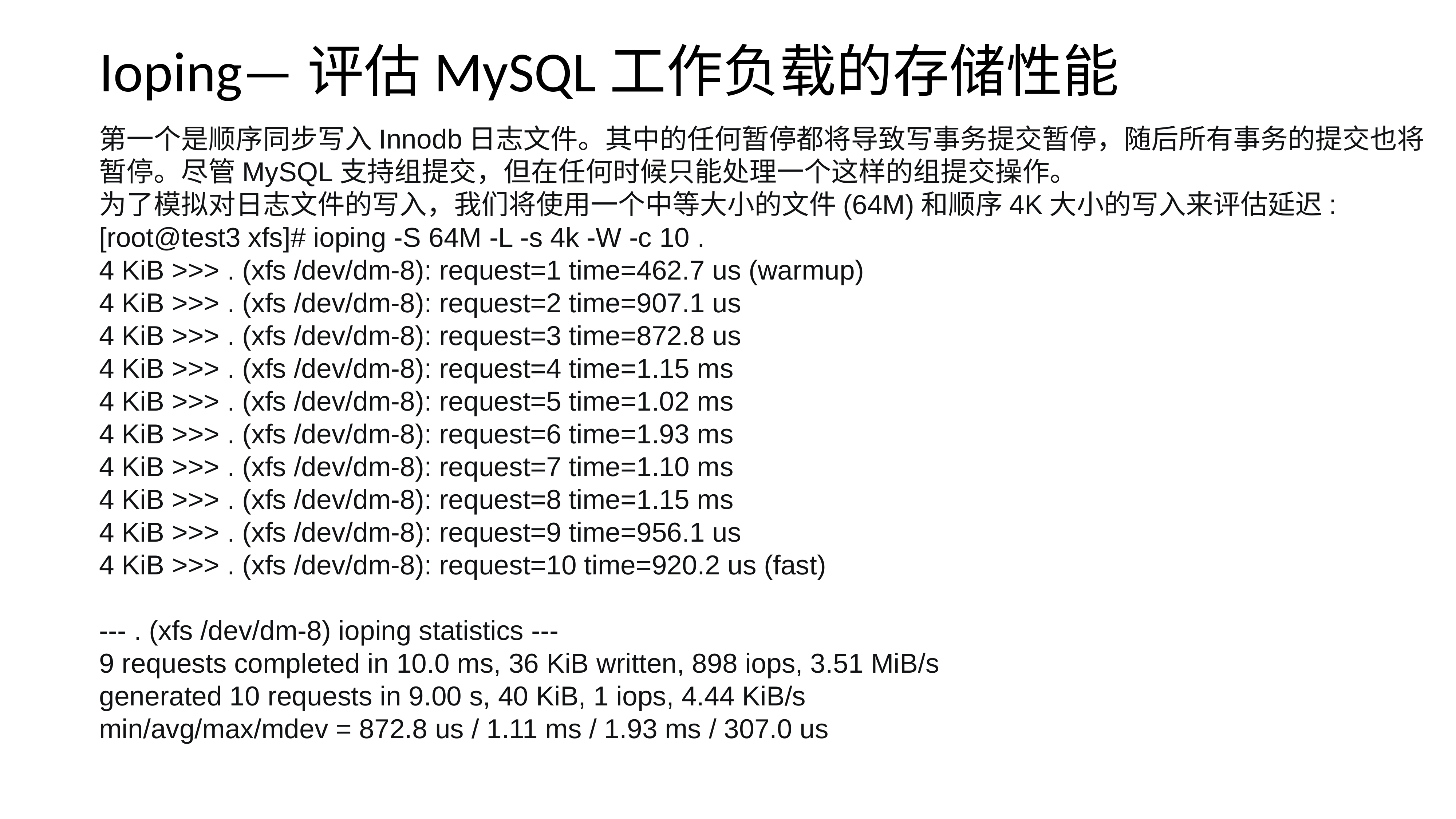

Ioping—评估MySQL工作负载的存储性能
第一个是顺序同步写入Innodb日志文件。其中的任何暂停都将导致写事务提交暂停，随后所有事务的提交也将暂停。尽管MySQL支持组提交，但在任何时候只能处理一个这样的组提交操作。
为了模拟对日志文件的写入，我们将使用一个中等大小的文件(64M)和顺序4K大小的写入来评估延迟:
[root@test3 xfs]# ioping -S 64M -L -s 4k -W -c 10 .
4 KiB >>> . (xfs /dev/dm-8): request=1 time=462.7 us (warmup)
4 KiB >>> . (xfs /dev/dm-8): request=2 time=907.1 us
4 KiB >>> . (xfs /dev/dm-8): request=3 time=872.8 us
4 KiB >>> . (xfs /dev/dm-8): request=4 time=1.15 ms
4 KiB >>> . (xfs /dev/dm-8): request=5 time=1.02 ms
4 KiB >>> . (xfs /dev/dm-8): request=6 time=1.93 ms
4 KiB >>> . (xfs /dev/dm-8): request=7 time=1.10 ms
4 KiB >>> . (xfs /dev/dm-8): request=8 time=1.15 ms
4 KiB >>> . (xfs /dev/dm-8): request=9 time=956.1 us
4 KiB >>> . (xfs /dev/dm-8): request=10 time=920.2 us (fast)

--- . (xfs /dev/dm-8) ioping statistics ---
9 requests completed in 10.0 ms, 36 KiB written, 898 iops, 3.51 MiB/s
generated 10 requests in 9.00 s, 40 KiB, 1 iops, 4.44 KiB/s
min/avg/max/mdev = 872.8 us / 1.11 ms / 1.93 ms / 307.0 us